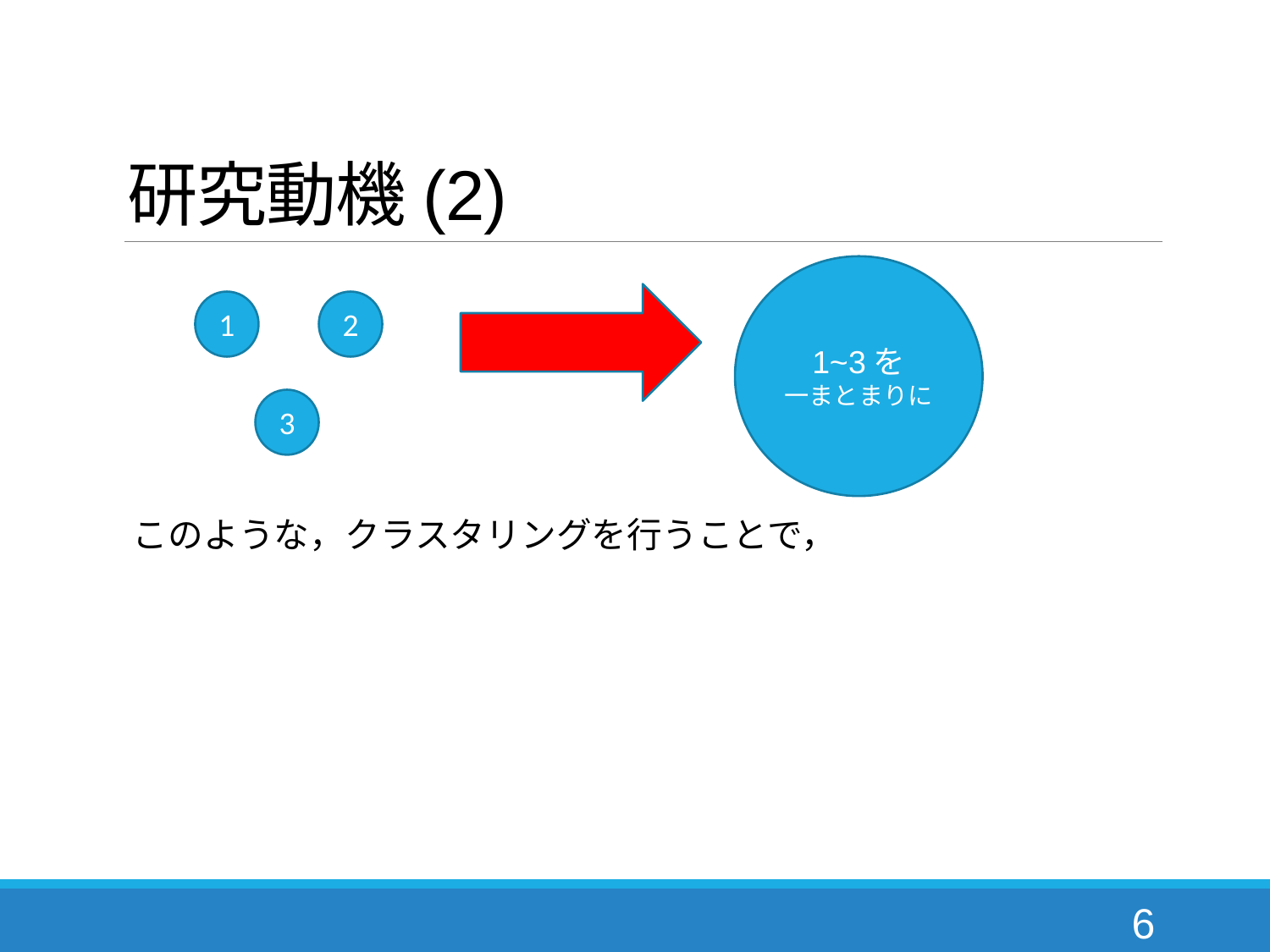

# 研究動機(2)

このような，クラスタリングを行うことで，

1~3を
一まとまりに

1
2
3
6